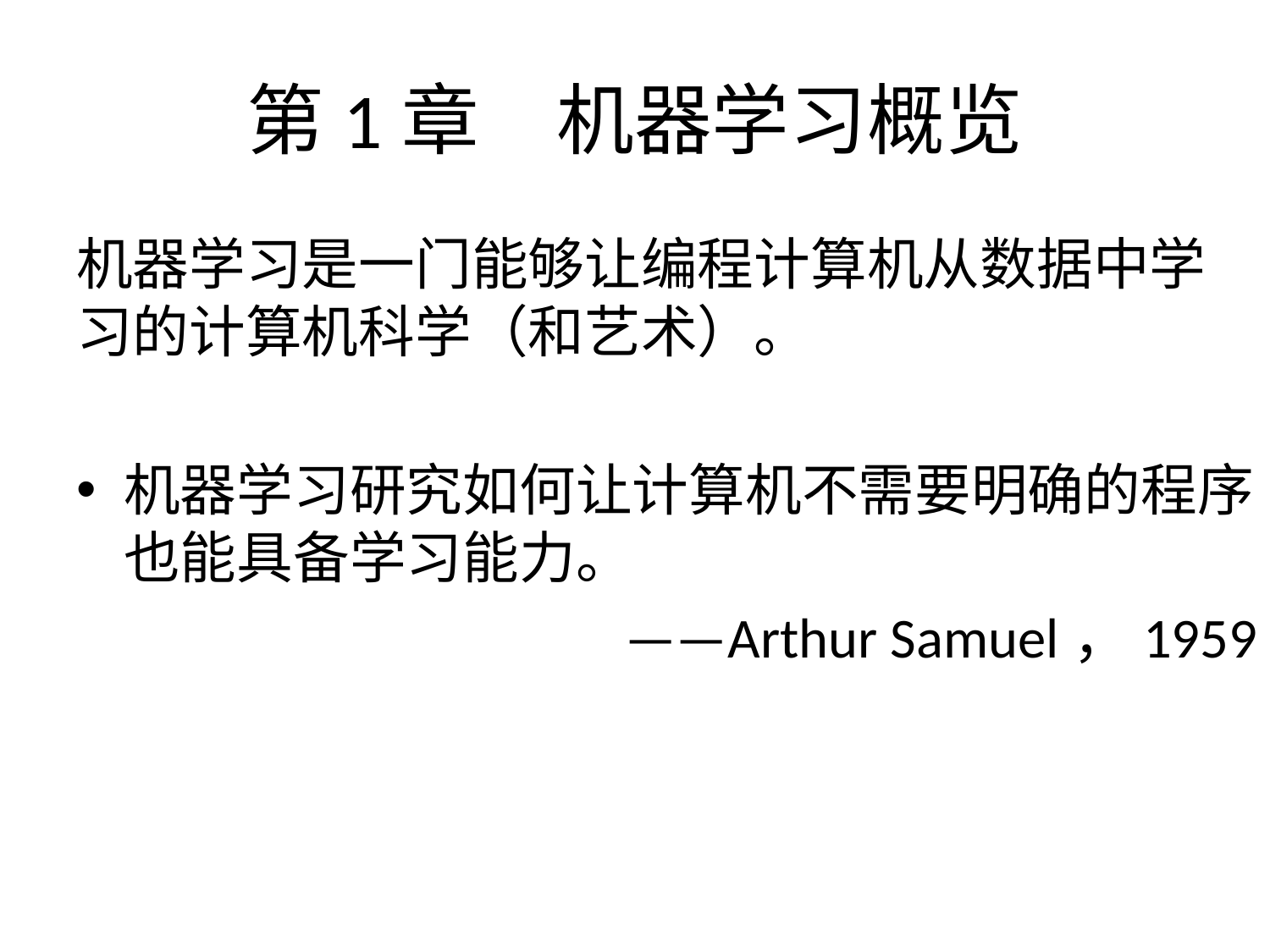

# 第1章　机器学习概览
机器学习是一门能够让编程计算机从数据中学习的计算机科学（和艺术）。

机器学习研究如何让计算机不需要明确的程序也能具备学习能力。
——Arthur Samuel，1959